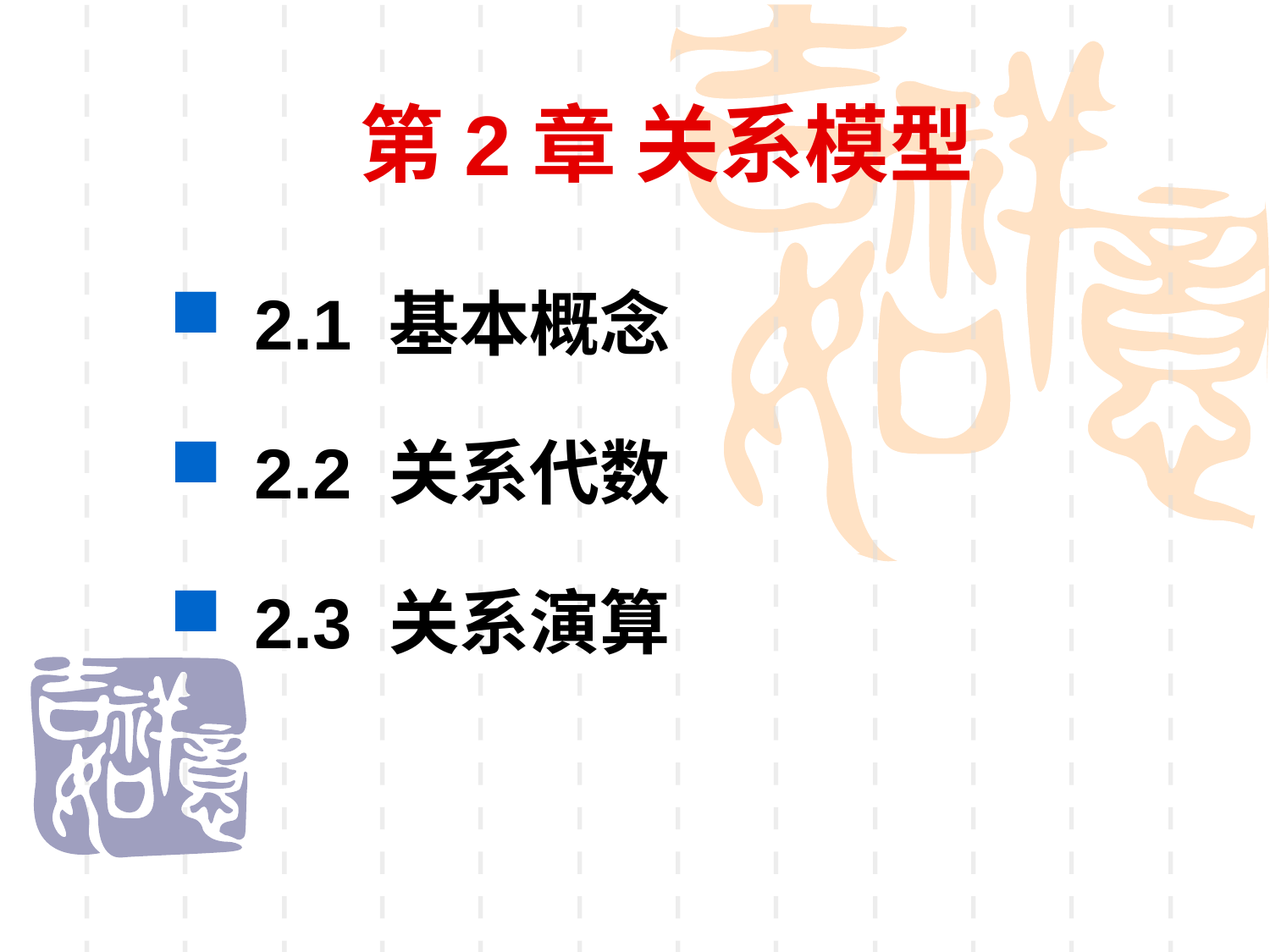

第2章 关系模型
2.1 基本概念
2.2 关系代数
2.3 关系演算